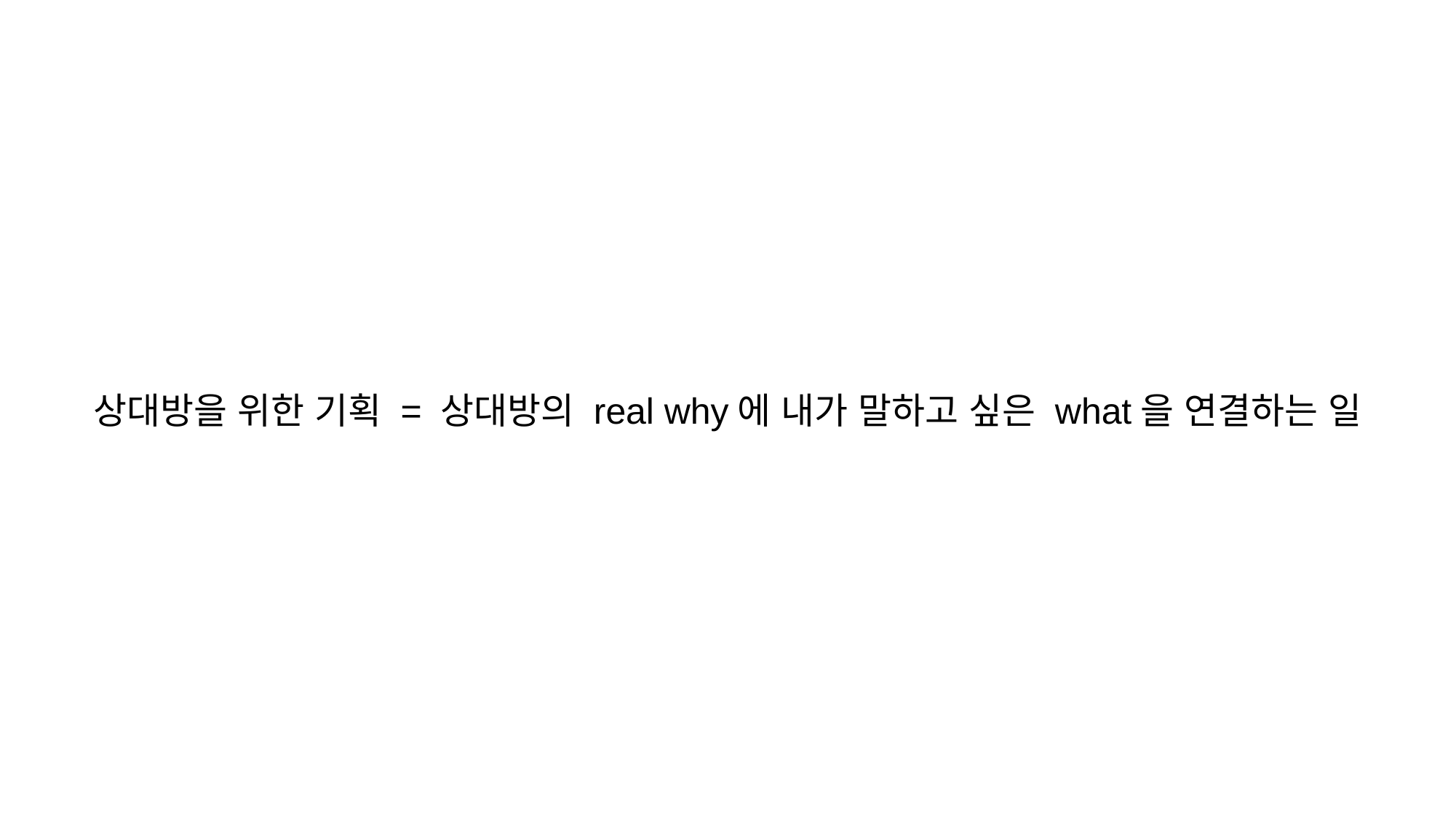

상대방을 위한 기획 = 상대방의 real why에 내가 말하고 싶은 what을 연결하는 일